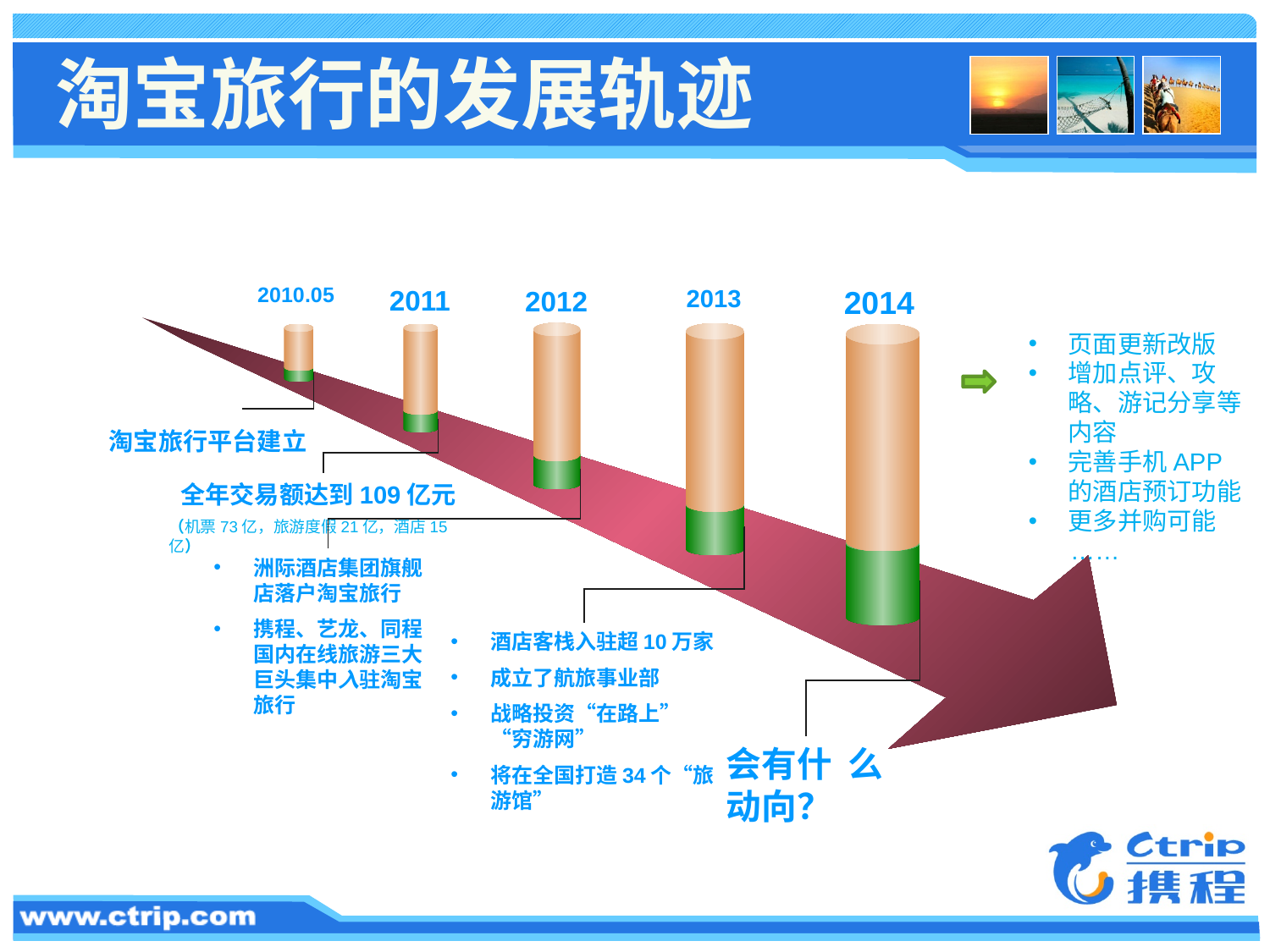

# 淘宝旅行的发展轨迹
2010.05
2014
2013
2011
2012

页面更新改版
增加点评、攻略、游记分享等内容
完善手机APP的酒店预订功能
更多并购可能
      ……

 淘宝旅行平台建立

 全年交易额达到109亿元
（机票73亿，旅游度假21亿，酒店15亿）

洲际酒店集团旗舰店落户淘宝旅行
携程、艺龙、同程国内在线旅游三大巨头集中入驻淘宝旅行
酒店客栈入驻超10万家
成立了航旅事业部
战略投资“在路上”“穷游网”
将在全国打造34个“旅游馆”
会有什  么动向？